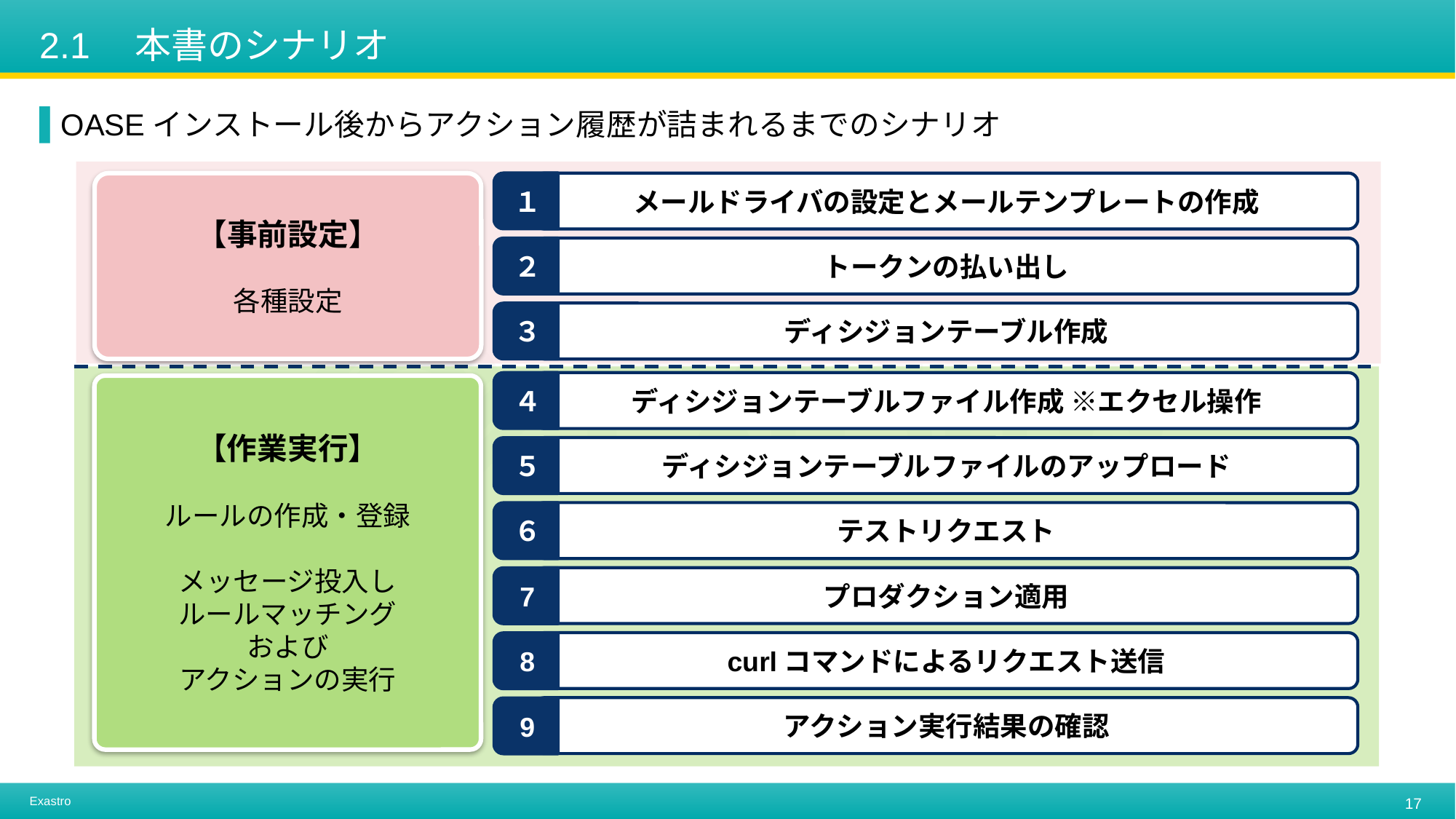

# 2.1　本書のシナリオ
OASEインストール後からアクション履歴が詰まれるまでのシナリオ

１
【事前設定】

各種設定
メールドライバの設定とメールテンプレートの作成
２
トークンの払い出し
３
ディシジョンテーブル作成

４
ディシジョンテーブルファイル作成 ※エクセル操作
【作業実行】

ルールの作成・登録

メッセージ投入し
ルールマッチング
および
アクションの実行
５
ディシジョンテーブルファイルのアップロード
６
テストリクエスト
7
プロダクション適用
8
curlコマンドによるリクエスト送信
9
アクション実行結果の確認